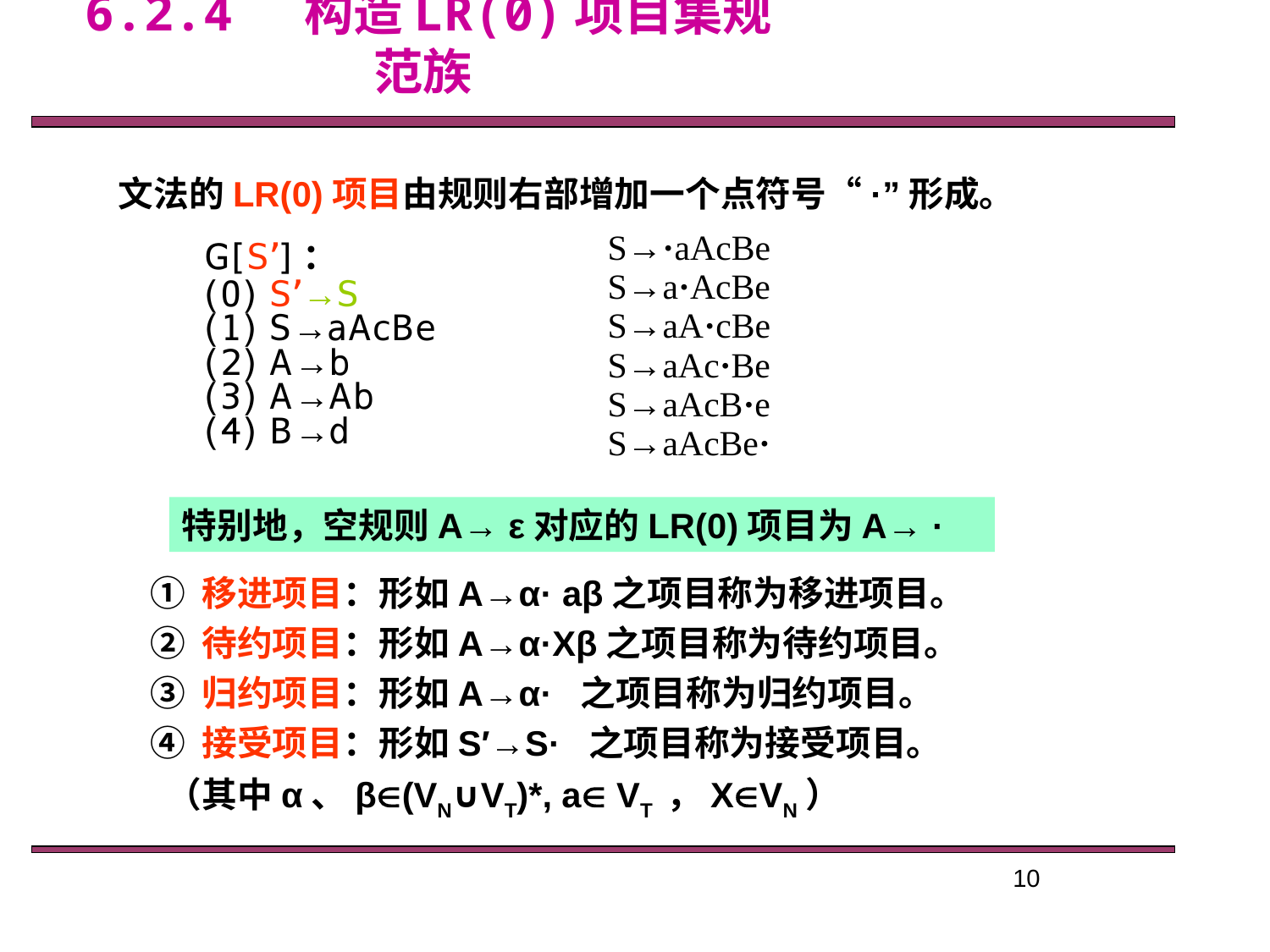

6.2.4  构造LR(0)项目集规范族
文法的LR(0)项目由规则右部增加一个点符号“·”形成。
| G[S’]： (0) S’→S (1) S→aAcBe (2) A→b (3) A→Ab (4) B→d |
| --- |
| S→·aAcBe S→a·AcBe S→aA·cBe S→aAc·Be S→aAcB·e S→aAcBe· |
| --- |
特别地，空规则A→ ε对应的LR(0)项目为A→ ·
① 移进项目：形如A→α· aβ之项目称为移进项目。
② 待约项目：形如A→α·Xβ之项目称为待约项目。
③ 归约项目：形如A→α·  之项目称为归约项目。
④ 接受项目：形如S′→S·  之项目称为接受项目。
 （其中α、β∈(VN∪VT)*, a∈ VT ，X∈VN）
10